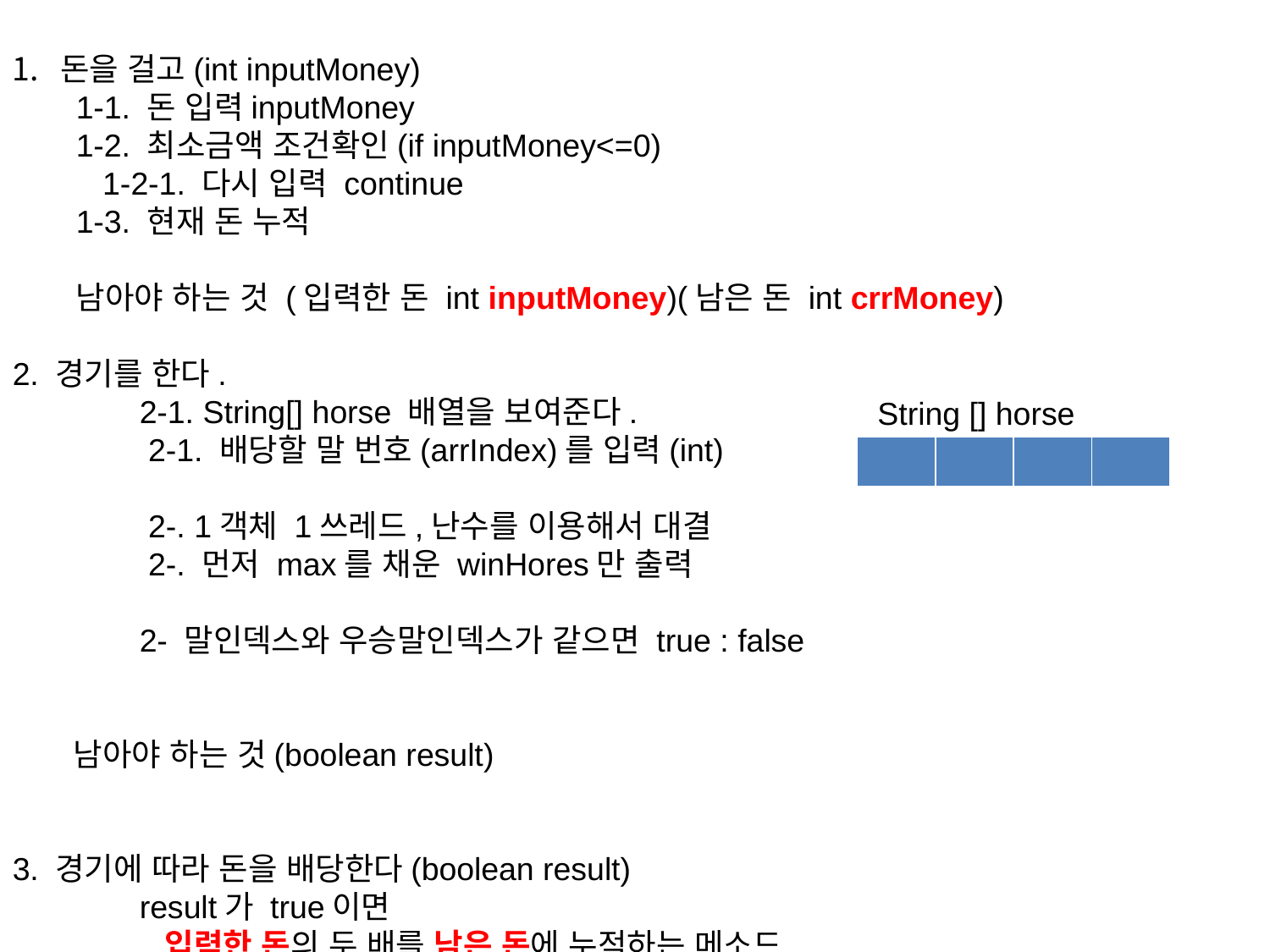

돈을 걸고(int inputMoney)
1-1. 돈 입력inputMoney
1-2. 최소금액 조건확인(if inputMoney<=0)
   1-2-1. 다시 입력 continue
1-3. 현재 돈 누적

남아야 하는 것 (입력한 돈 int inputMoney)(남은 돈 int crrMoney)

2. 경기를 한다.
	2-1. String[] horse 배열을 보여준다.
	 2-1. 배당할 말 번호(arrIndex)를 입력(int)

	 2-. 1객체 1쓰레드,난수를 이용해서 대결
	 2-. 먼저 max를 채운 winHores만 출력

	2- 말인덱스와 우승말인덱스가 같으면 true : false

      남아야 하는 것(boolean result)

3. 경기에 따라 돈을 배당한다(boolean result)
	result가 true이면
	  입력한 돈의 두 배를 남은 돈에 누적하는 메소드
	result가 false이면
	  남은 돈에서 입력한 돈을 뺀다.

4. 리트라이?
String [] horse
|  |  |  |  |
| --- | --- | --- | --- |